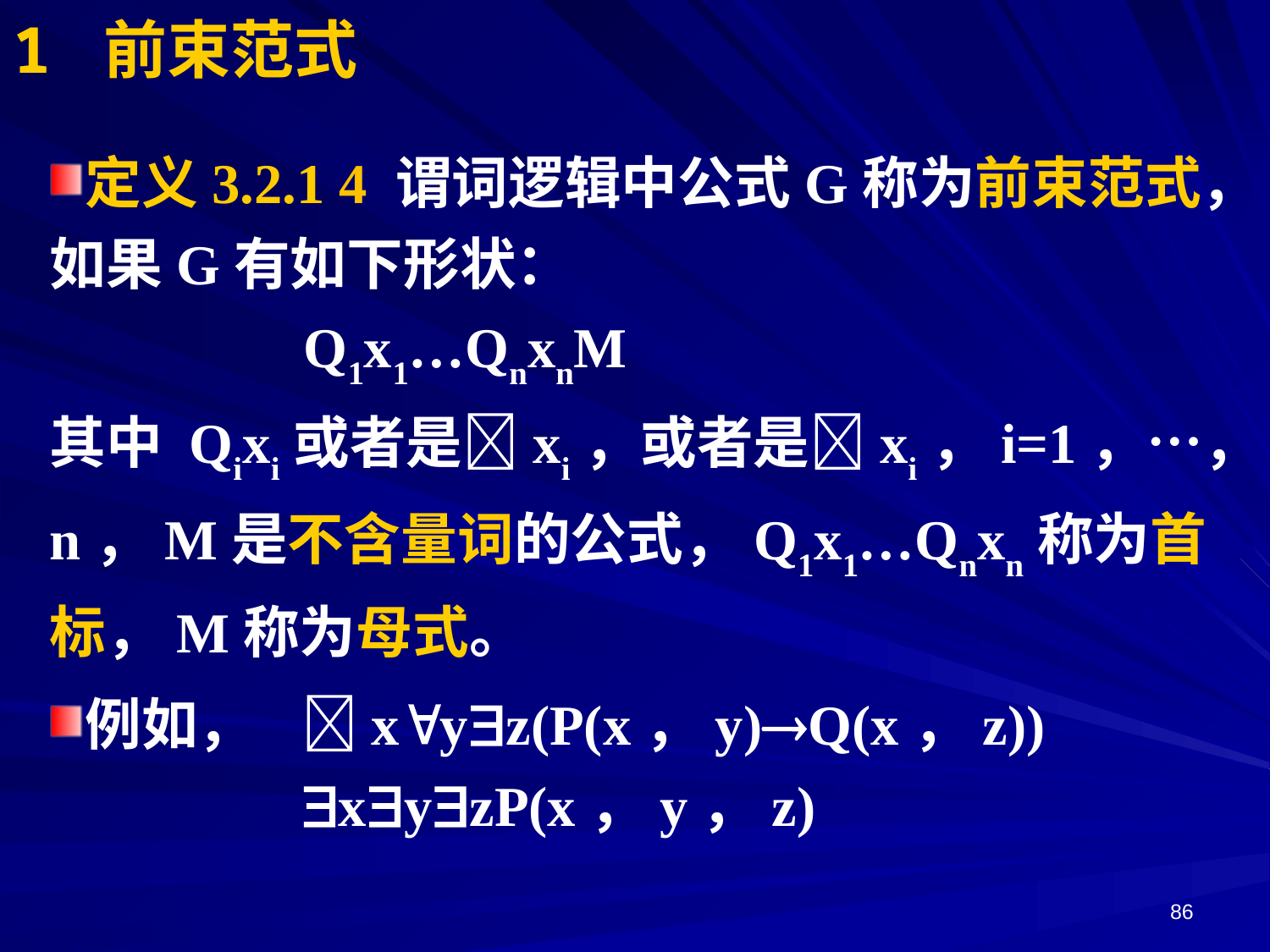

# 1 前束范式
定义3.2.1 4 谓词逻辑中公式G称为前束范式，如果G有如下形状：
		Q1x1…QnxnM
其中 Qixi或者是∀xi，或者是∃xi，i=1，…，n，M是不含量词的公式，Q1x1…Qnxn称为首标，M称为母式。
例如，	∀x∀y∃z(P(x，y)→Q(x，z))
	∃x∃y∃zP(x，y，z)
86